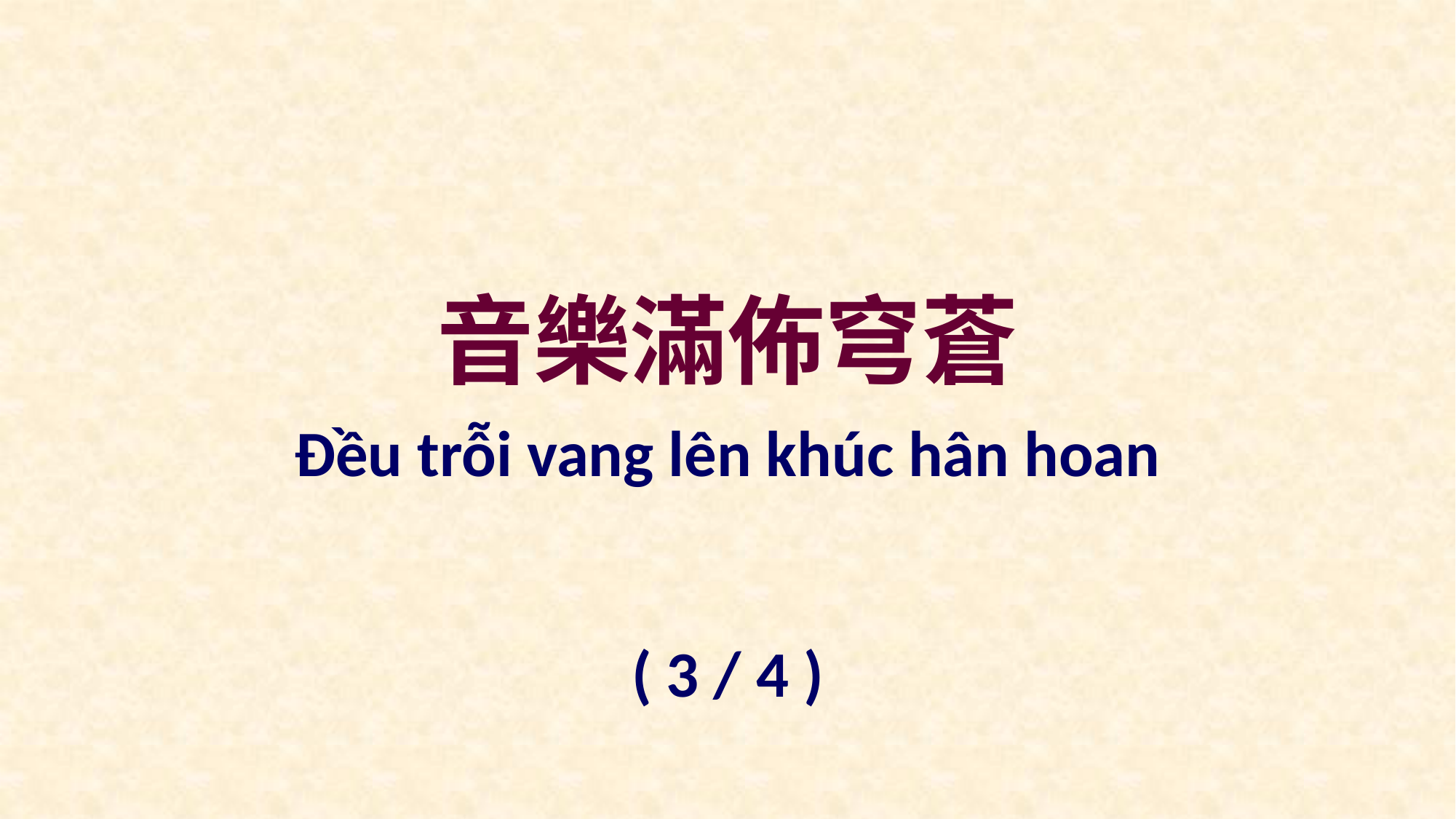

音樂滿佈穹蒼
Ðều trỗi vang lên khúc hân hoan
( 3 / 4 )